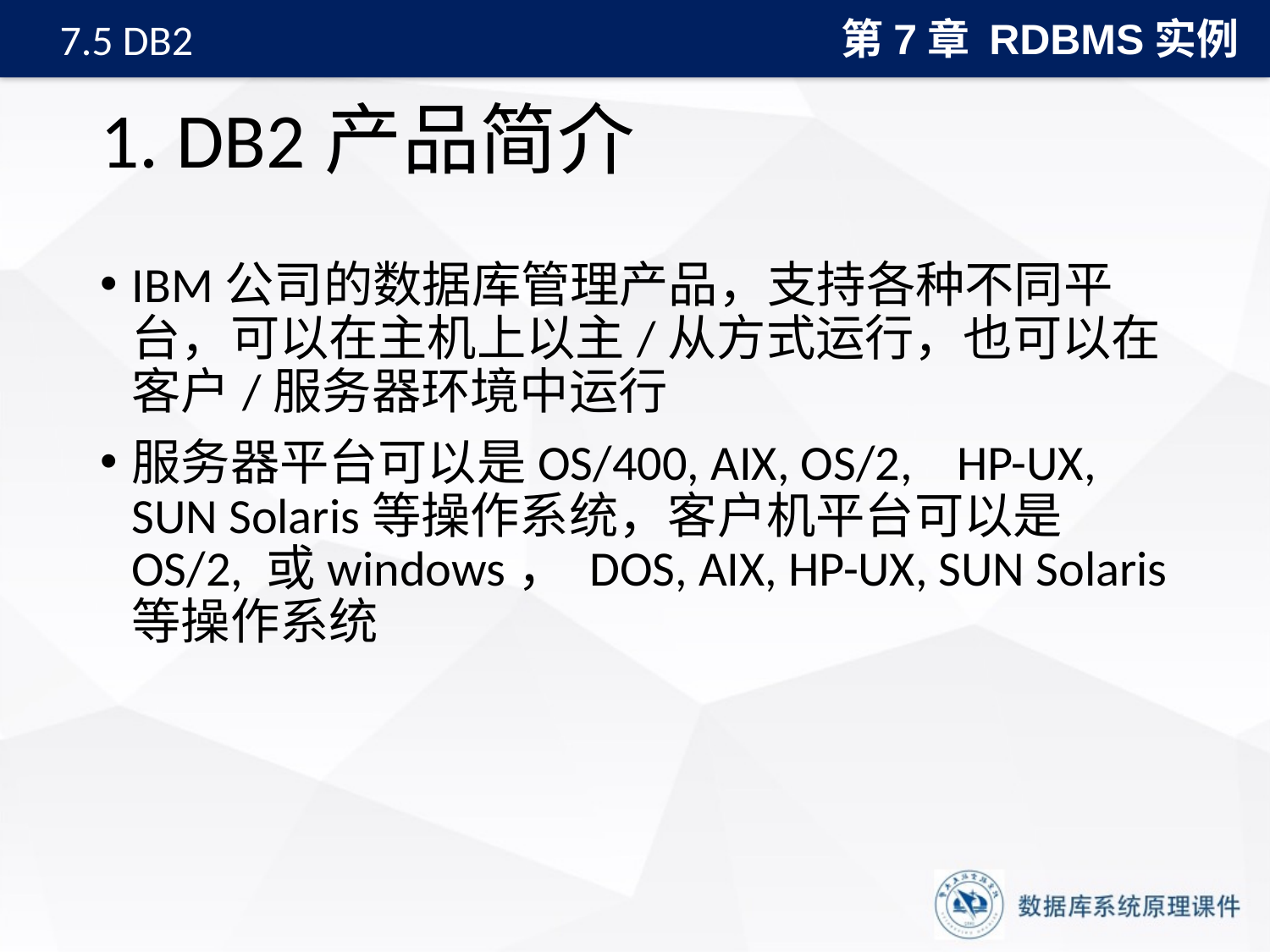

第7章 RDBMS实例
7.5 DB2
# 1. DB2产品简介
IBM公司的数据库管理产品，支持各种不同平台，可以在主机上以主/从方式运行，也可以在客户/服务器环境中运行
服务器平台可以是OS/400, AIX, OS/2,    HP-UX, SUN Solaris等操作系统，客户机平台可以是OS/2, 或windows， DOS, AIX, HP-UX, SUN Solaris等操作系统